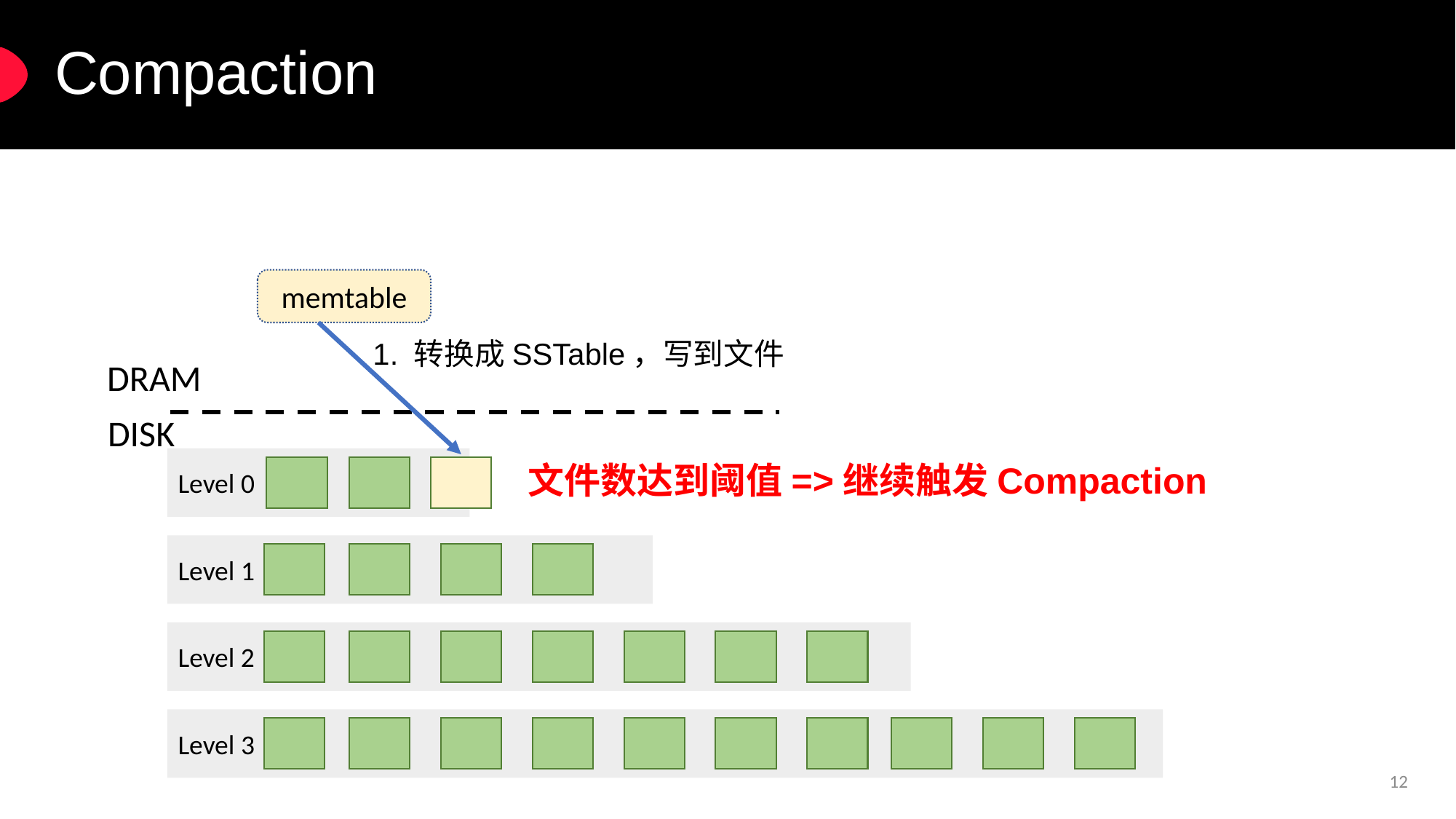

# Compaction
memtable
1. 转换成SSTable，写到文件
DRAM
DISK
Level 0
文件数达到阈值=>继续触发Compaction

Level 1

Level 2

Level 3

12